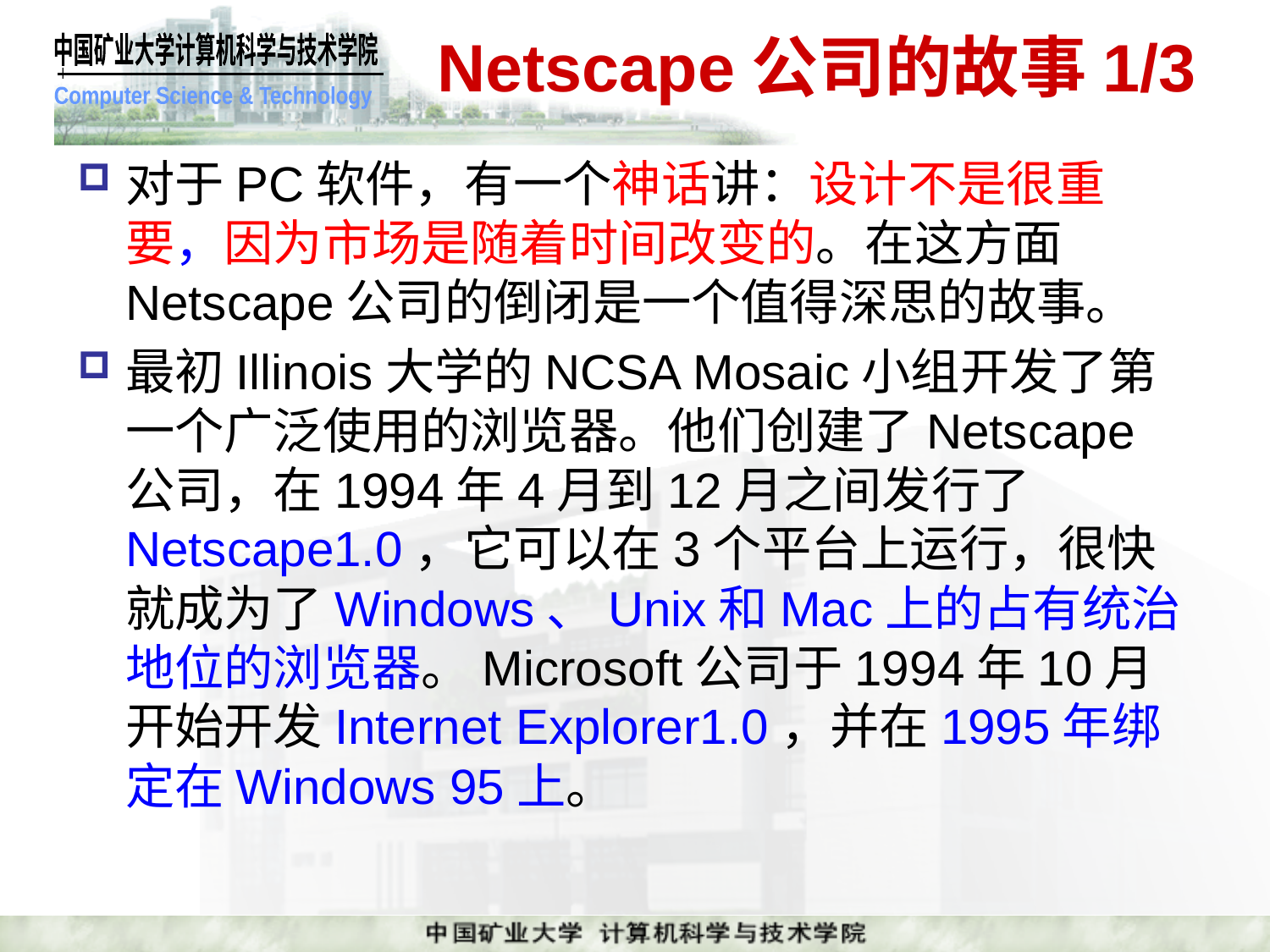

# Netscape公司的故事1/3
对于PC软件，有一个神话讲：设计不是很重要，因为市场是随着时间改变的。在这方面Netscape公司的倒闭是一个值得深思的故事。
最初Illinois大学的NCSA Mosaic小组开发了第一个广泛使用的浏览器。他们创建了Netscape公司，在1994年4月到12月之间发行了Netscape1.0，它可以在3个平台上运行，很快就成为了Windows、Unix和Mac上的占有统治地位的浏览器。Microsoft公司于1994年10月开始开发Internet Explorer1.0，并在1995年绑定在Windows 95上。
7